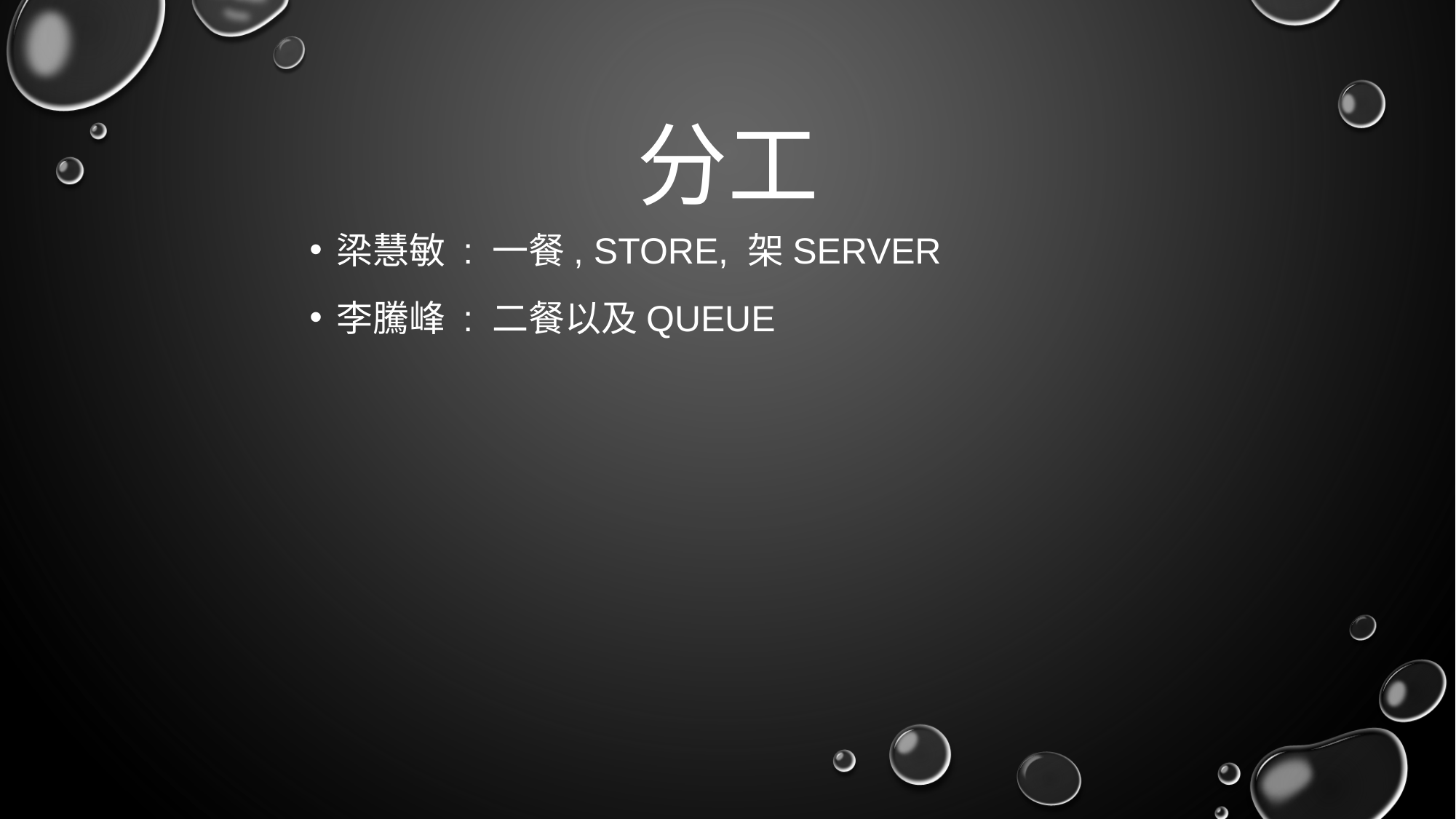

# 分工
梁慧敏 : 一餐, store, 架server
李騰峰 : 二餐以及queue